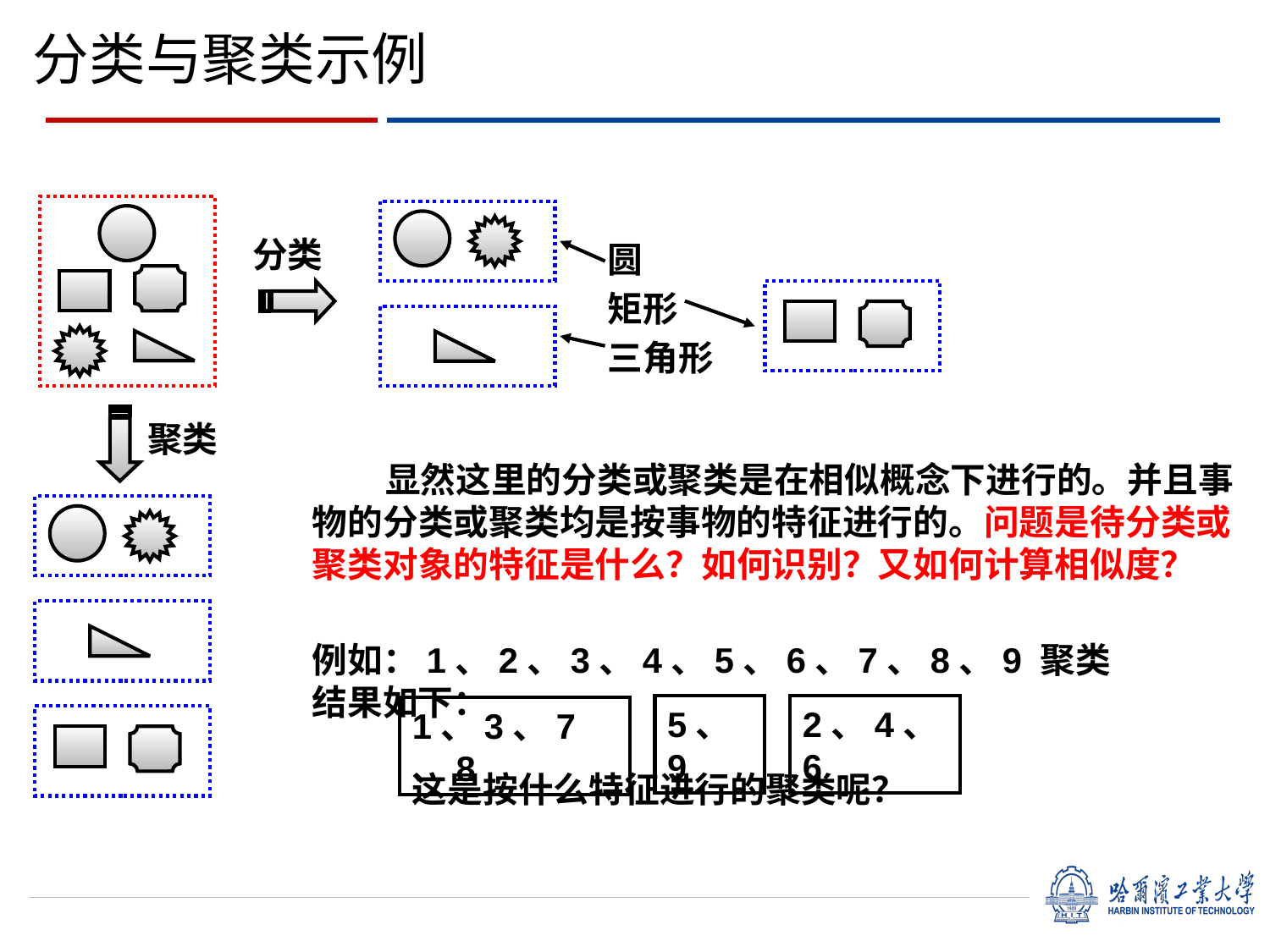

# 分类与聚类示例

分类
圆
矩形
三角形

聚类

        显然这里的分类或聚类是在相似概念下进行的。并且事物的分类或聚类均是按事物的特征进行的。问题是待分类或聚类对象的特征是什么？如何识别？又如何计算相似度？

例如：1、2、3、4、5、6、7、8、9 聚类结果如下：
5、9
2、4、6
1、3、7、8

这是按什么特征进行的聚类呢？